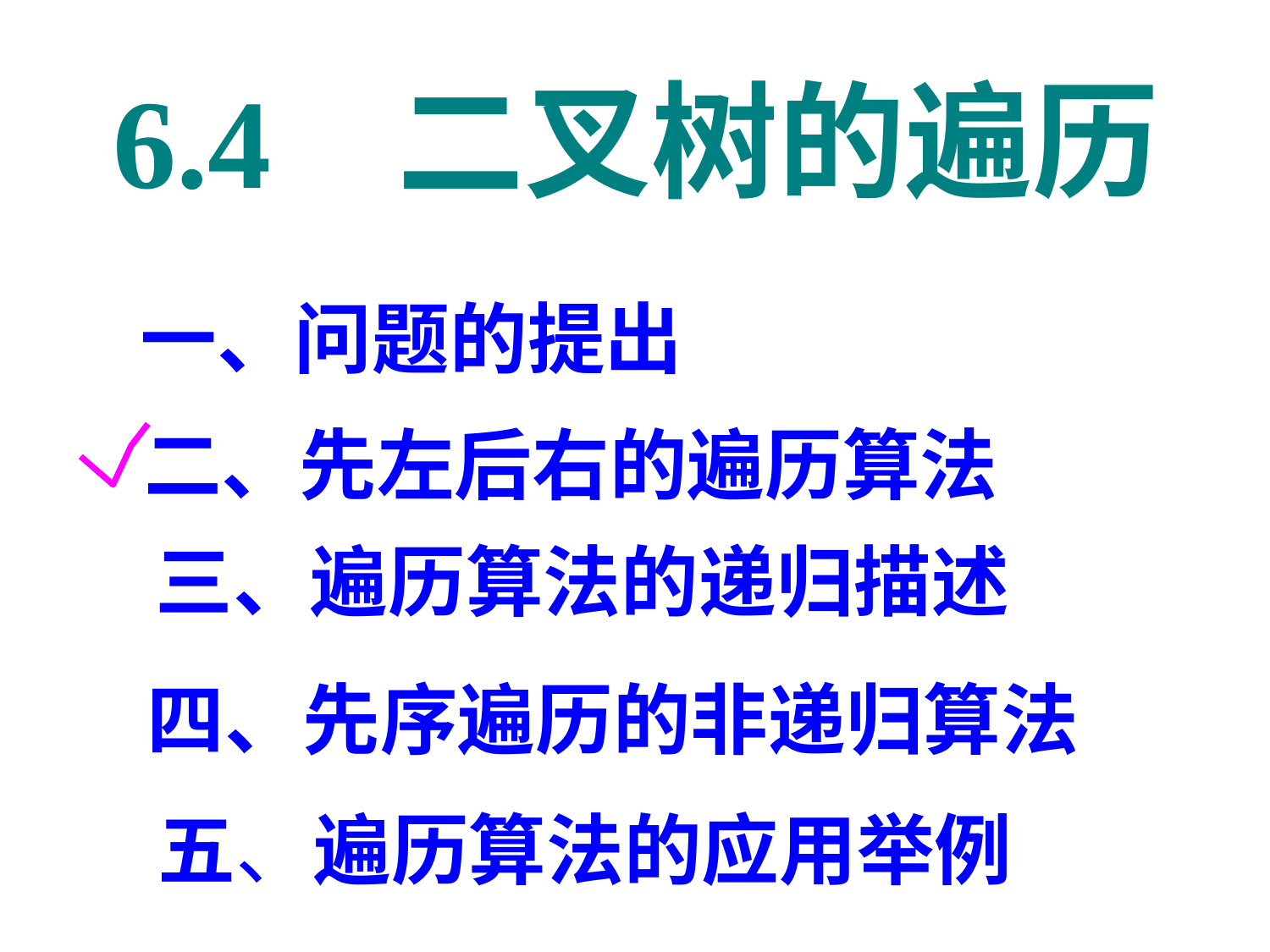

6.4   二叉树的遍历

一、问题的提出
二、先左后右的遍历算法
三、遍历算法的递归描述
四、先序遍历的非递归算法
五、遍历算法的应用举例